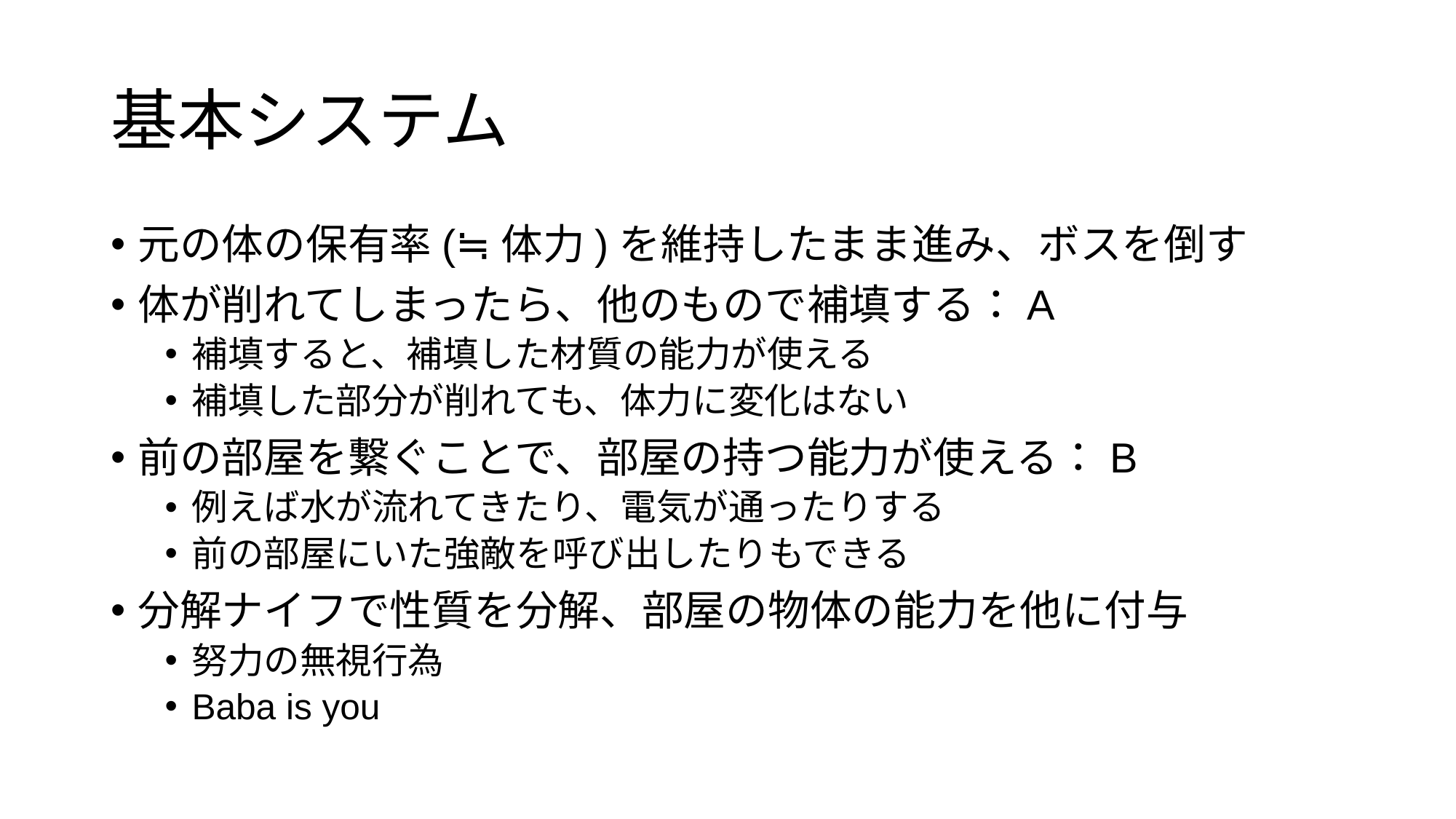

# 基本システム
元の体の保有率(≒体力)を維持したまま進み、ボスを倒す
体が削れてしまったら、他のもので補填する：A
補填すると、補填した材質の能力が使える
補填した部分が削れても、体力に変化はない
前の部屋を繋ぐことで、部屋の持つ能力が使える：B
例えば水が流れてきたり、電気が通ったりする
前の部屋にいた強敵を呼び出したりもできる
分解ナイフで性質を分解、部屋の物体の能力を他に付与
努力の無視行為
Baba is you